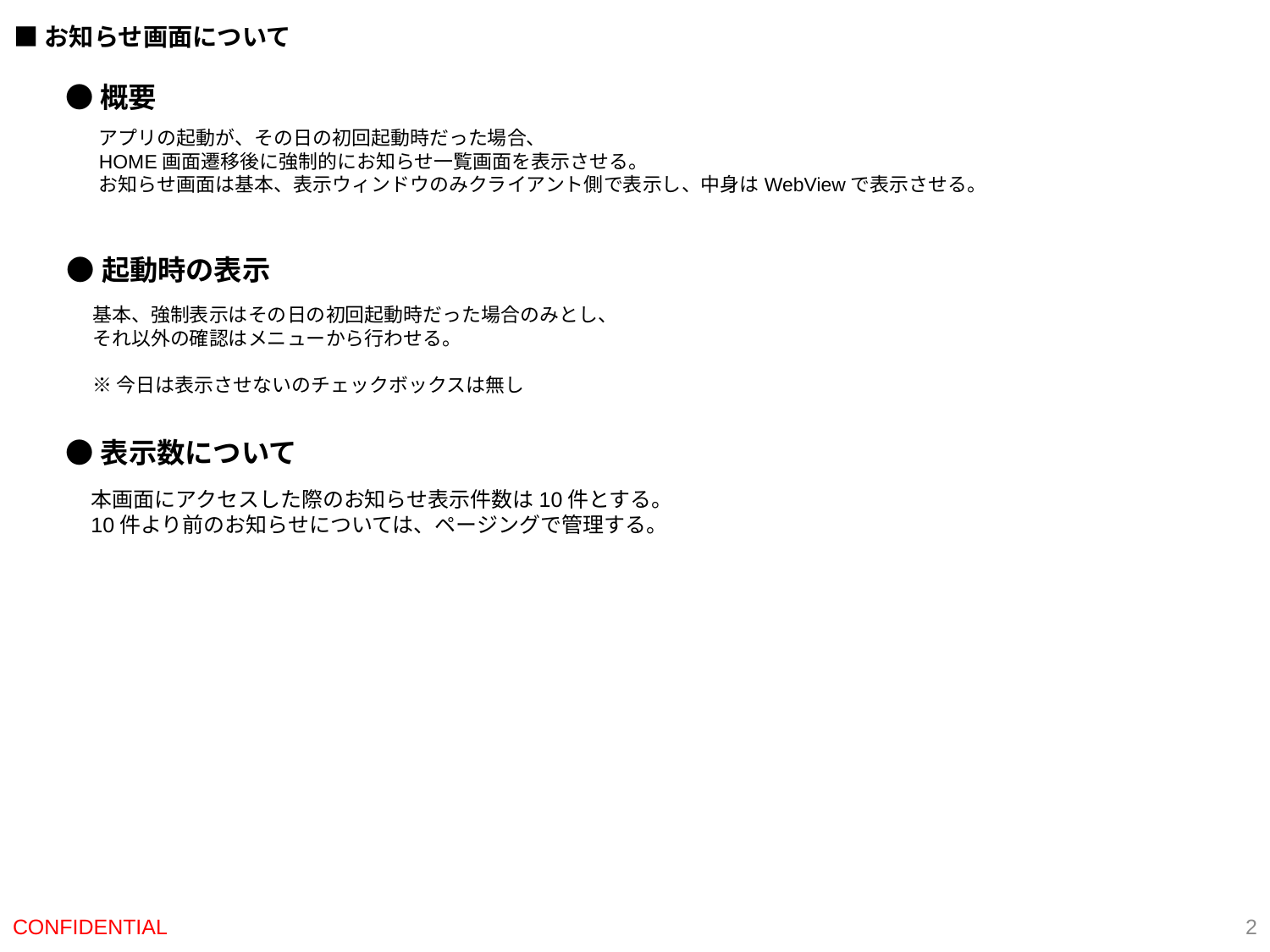

■お知らせ画面について
●概要
アプリの起動が、その日の初回起動時だった場合、
HOME画面遷移後に強制的にお知らせ一覧画面を表示させる。
お知らせ画面は基本、表示ウィンドウのみクライアント側で表示し、中身はWebViewで表示させる。
●起動時の表示
基本、強制表示はその日の初回起動時だった場合のみとし、
それ以外の確認はメニューから行わせる。

※今日は表示させないのチェックボックスは無し
●表示数について
本画面にアクセスした際のお知らせ表示件数は10件とする。
10件より前のお知らせについては、ページングで管理する。
2
CONFIDENTIAL